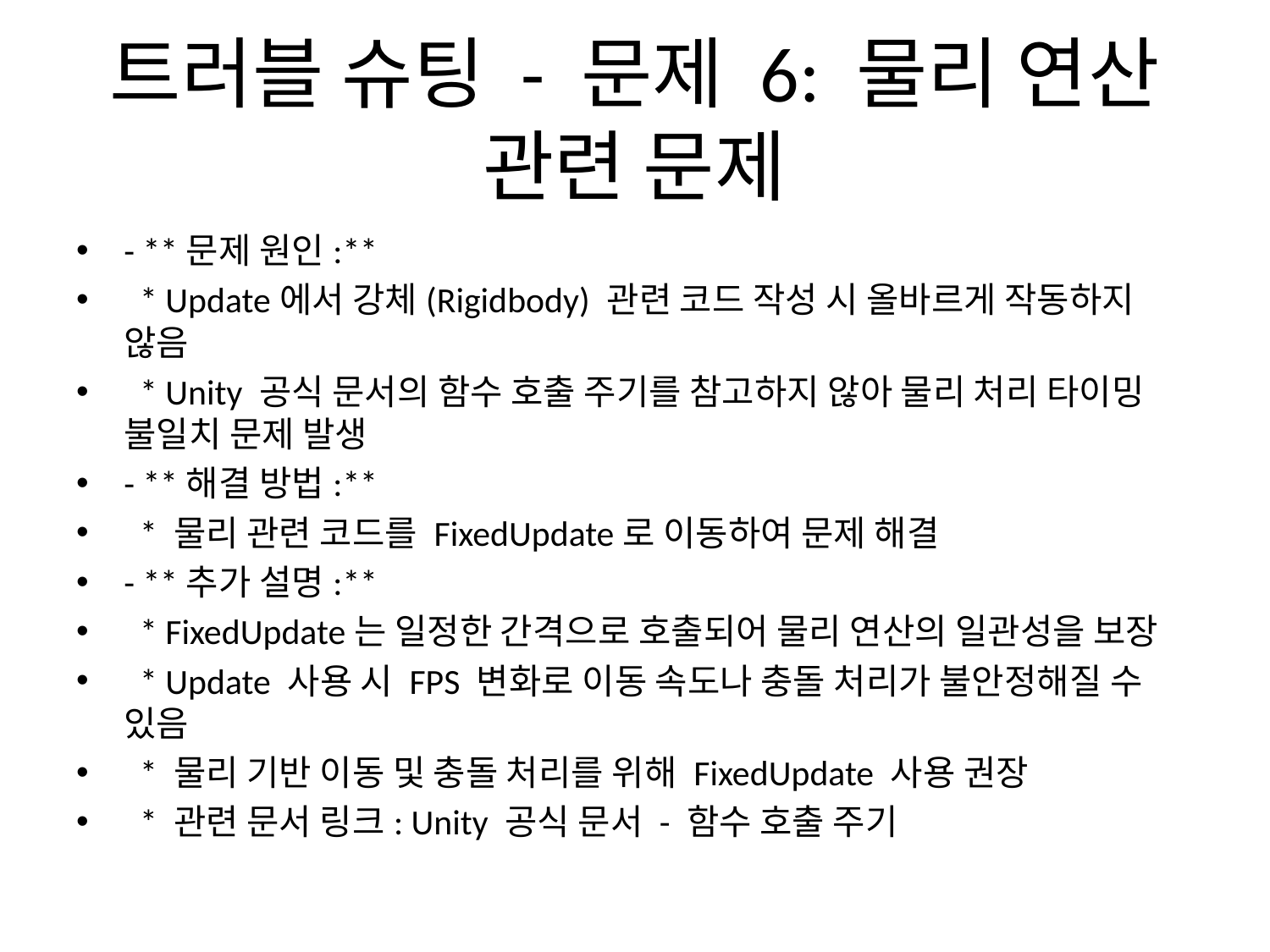

# 트러블 슈팅 - 문제 6: 물리 연산 관련 문제
- **문제 원인:**
  * Update에서 강체(Rigidbody) 관련 코드 작성 시 올바르게 작동하지 않음
  * Unity 공식 문서의 함수 호출 주기를 참고하지 않아 물리 처리 타이밍 불일치 문제 발생
- **해결 방법:**
  * 물리 관련 코드를 FixedUpdate로 이동하여 문제 해결
- **추가 설명:**
  * FixedUpdate는 일정한 간격으로 호출되어 물리 연산의 일관성을 보장
  * Update 사용 시 FPS 변화로 이동 속도나 충돌 처리가 불안정해질 수 있음
  * 물리 기반 이동 및 충돌 처리를 위해 FixedUpdate 사용 권장
  * 관련 문서 링크: Unity 공식 문서 - 함수 호출 주기